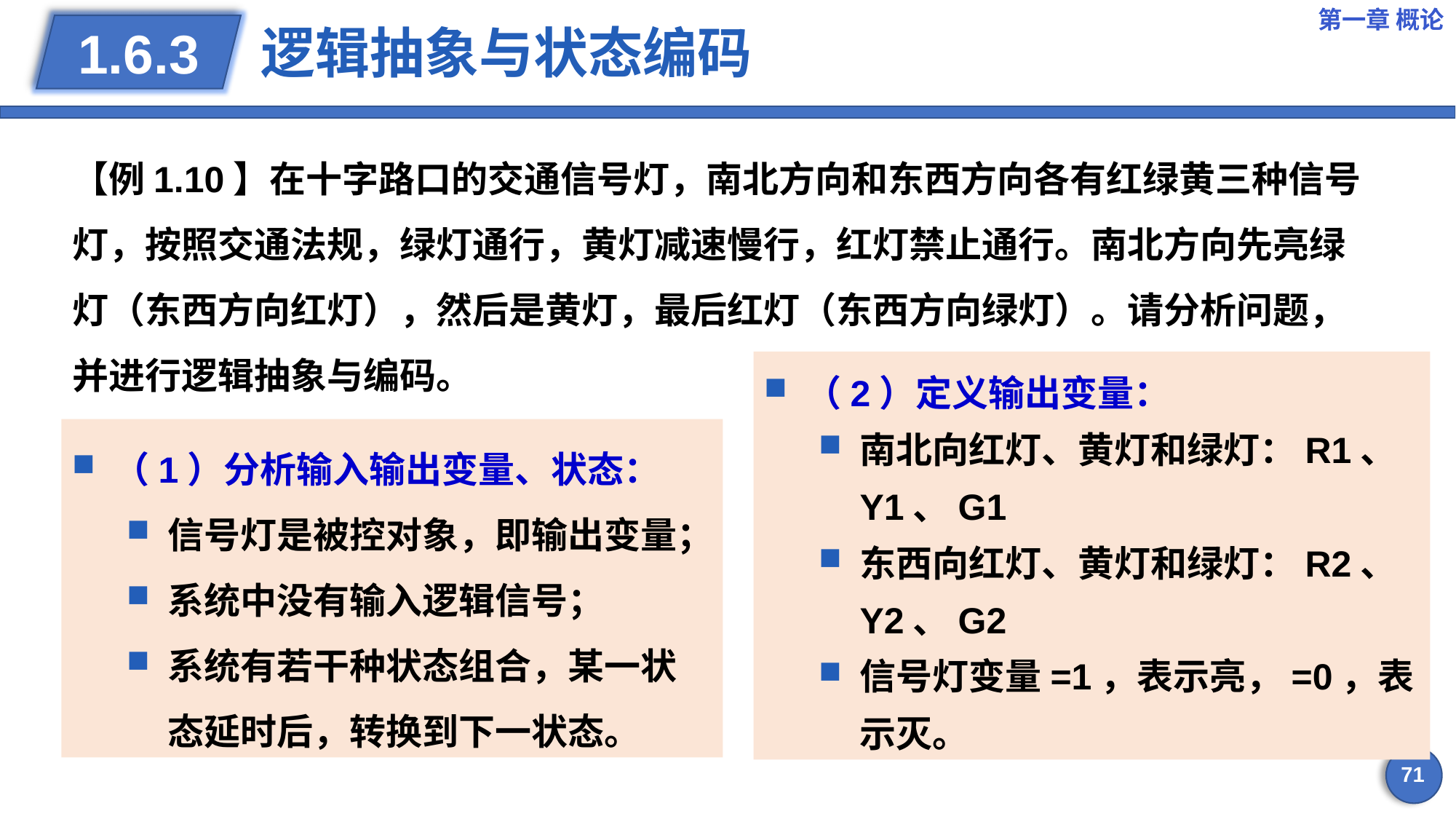

第一章 概论
# 逻辑抽象与状态编码
1.6.3
【例1.10】在十字路口的交通信号灯，南北方向和东西方向各有红绿黄三种信号灯，按照交通法规，绿灯通行，黄灯减速慢行，红灯禁止通行。南北方向先亮绿灯（东西方向红灯），然后是黄灯，最后红灯（东西方向绿灯）。请分析问题，并进行逻辑抽象与编码。
（2）定义输出变量：
南北向红灯、黄灯和绿灯：R1、Y1、G1
东西向红灯、黄灯和绿灯：R2、Y2、G2
信号灯变量=1，表示亮，=0，表示灭。
（1）分析输入输出变量、状态：
信号灯是被控对象，即输出变量；
系统中没有输入逻辑信号；
系统有若干种状态组合，某一状态延时后，转换到下一状态。
71